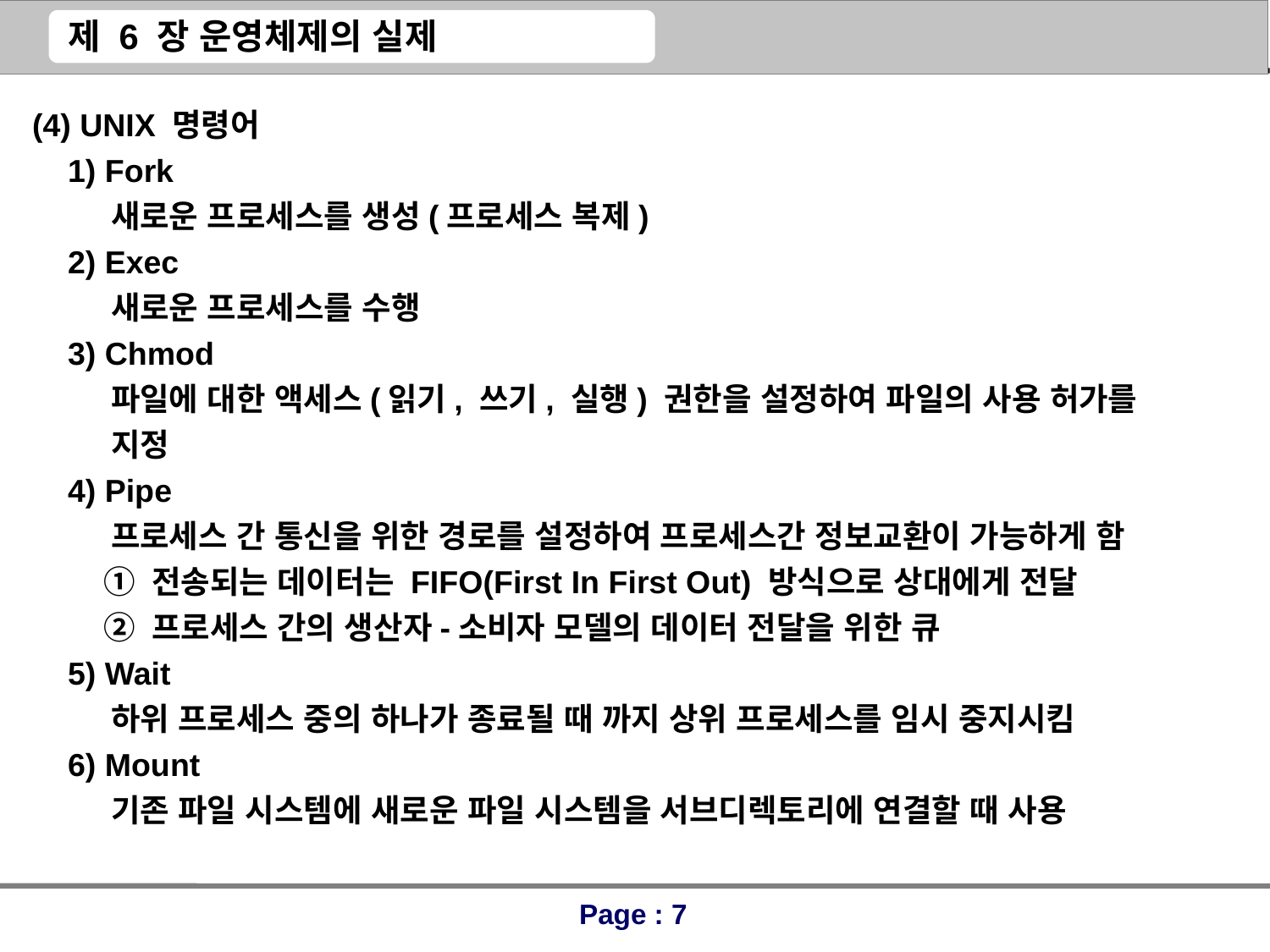

(4) UNIX 명령어
    1) Fork
        새로운 프로세스를 생성(프로세스 복제)
    2) Exec
        새로운 프로세스를 수행
    3) Chmod
        파일에 대한 액세스(읽기, 쓰기, 실행) 권한을 설정하여 파일의 사용 허가를
        지정
    4) Pipe
        프로세스 간 통신을 위한 경로를 설정하여 프로세스간 정보교환이 가능하게 함
        ① 전송되는 데이터는 FIFO(First In First Out) 방식으로 상대에게 전달
        ② 프로세스 간의 생산자-소비자 모델의 데이터 전달을 위한 큐
    5) Wait
        하위 프로세스 중의 하나가 종료될 때 까지 상위 프로세스를 임시 중지시킴
    6) Mount
        기존 파일 시스템에 새로운 파일 시스템을 서브디렉토리에 연결할 때 사용

Page : 7